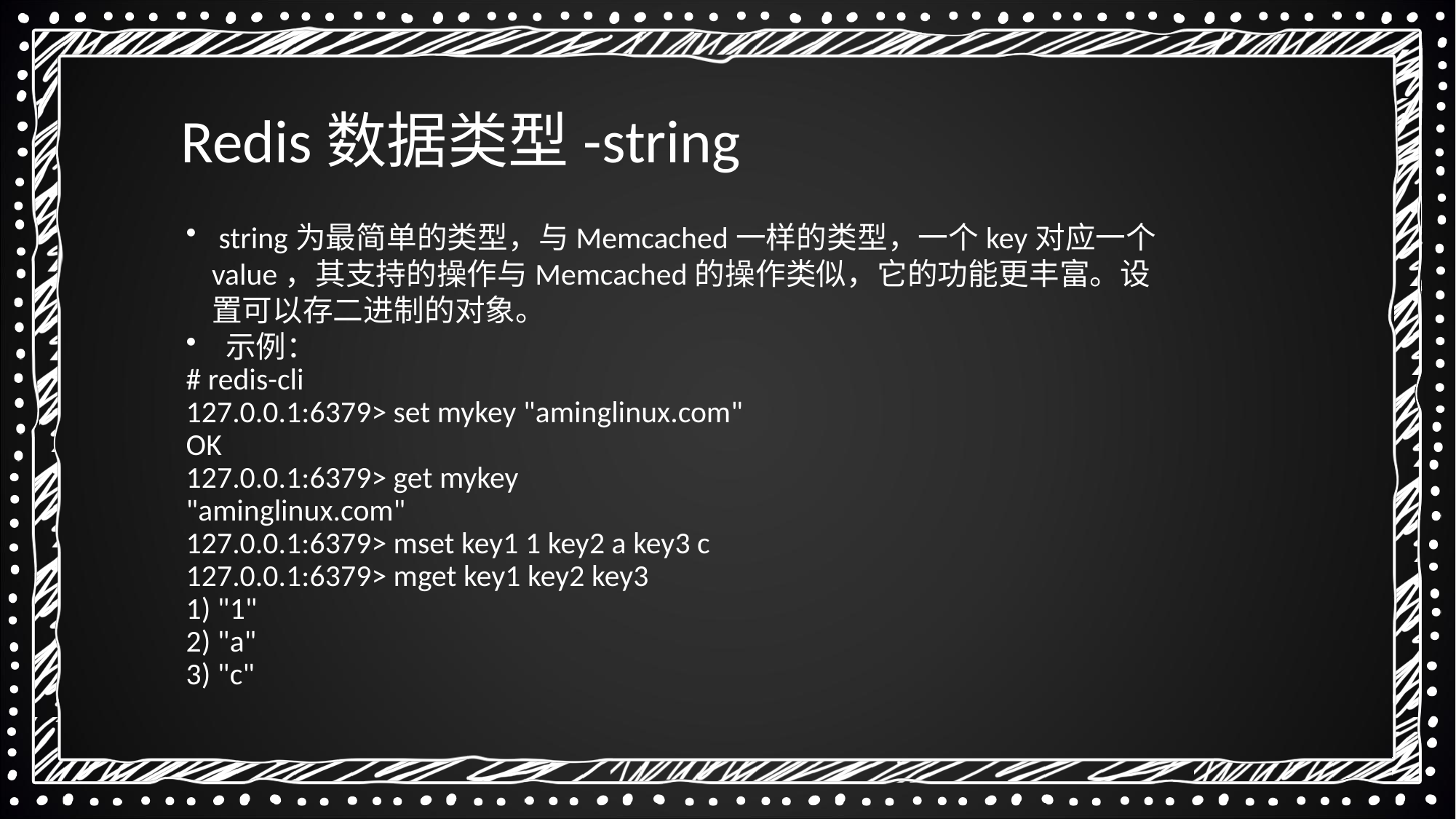

Redis数据类型-string
 string为最简单的类型，与Memcached一样的类型，一个key对应一个value，其支持的操作与Memcached的操作类似，它的功能更丰富。设置可以存二进制的对象。
 示例：
# redis-cli
127.0.0.1:6379> set mykey "aminglinux.com"
OK
127.0.0.1:6379> get mykey
"aminglinux.com"
127.0.0.1:6379> mset key1 1 key2 a key3 c
127.0.0.1:6379> mget key1 key2 key3
1) "1"
2) "a"
3) "c"